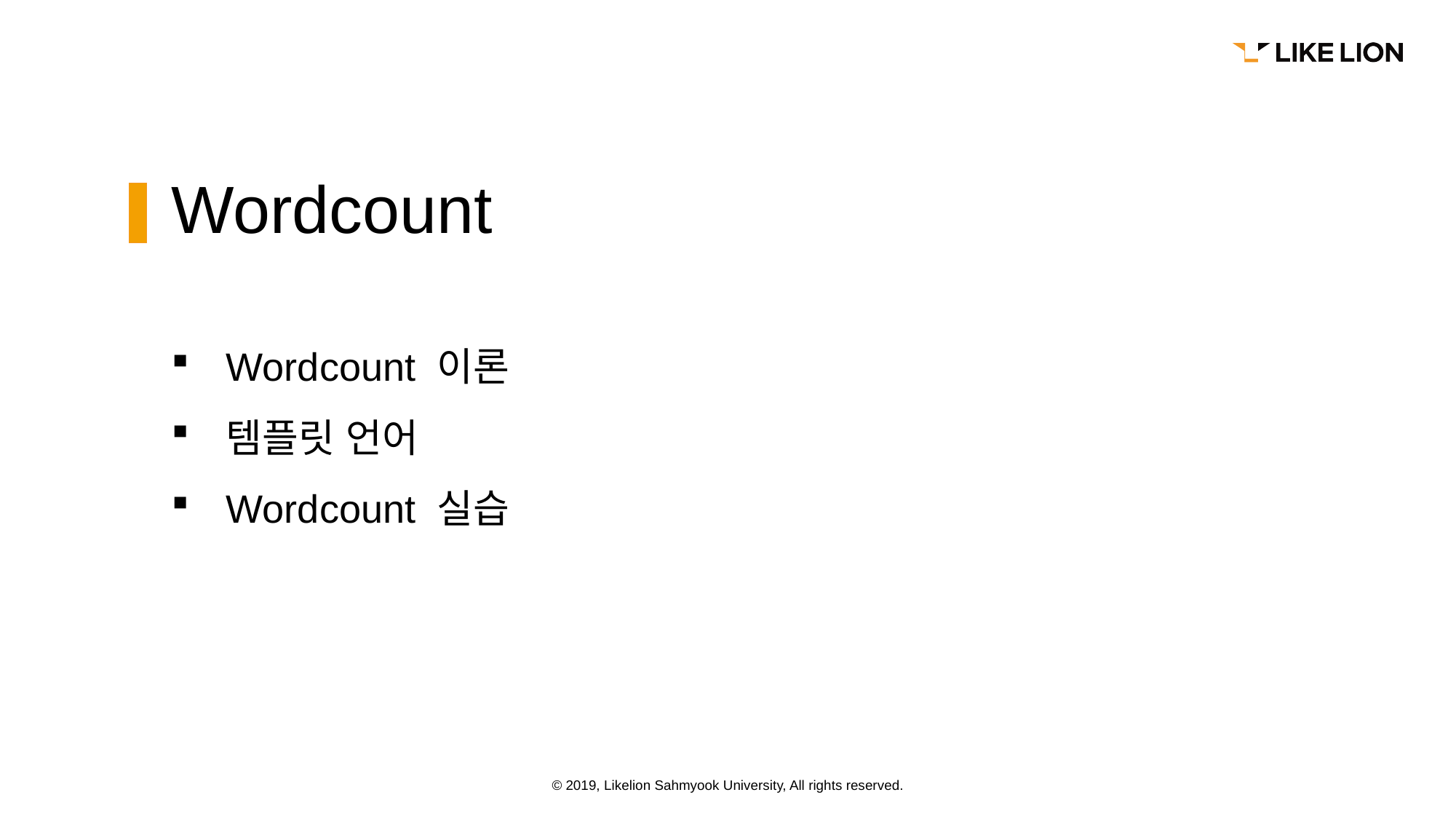

Wordcount

Wordcount 이론
템플릿 언어
Wordcount 실습